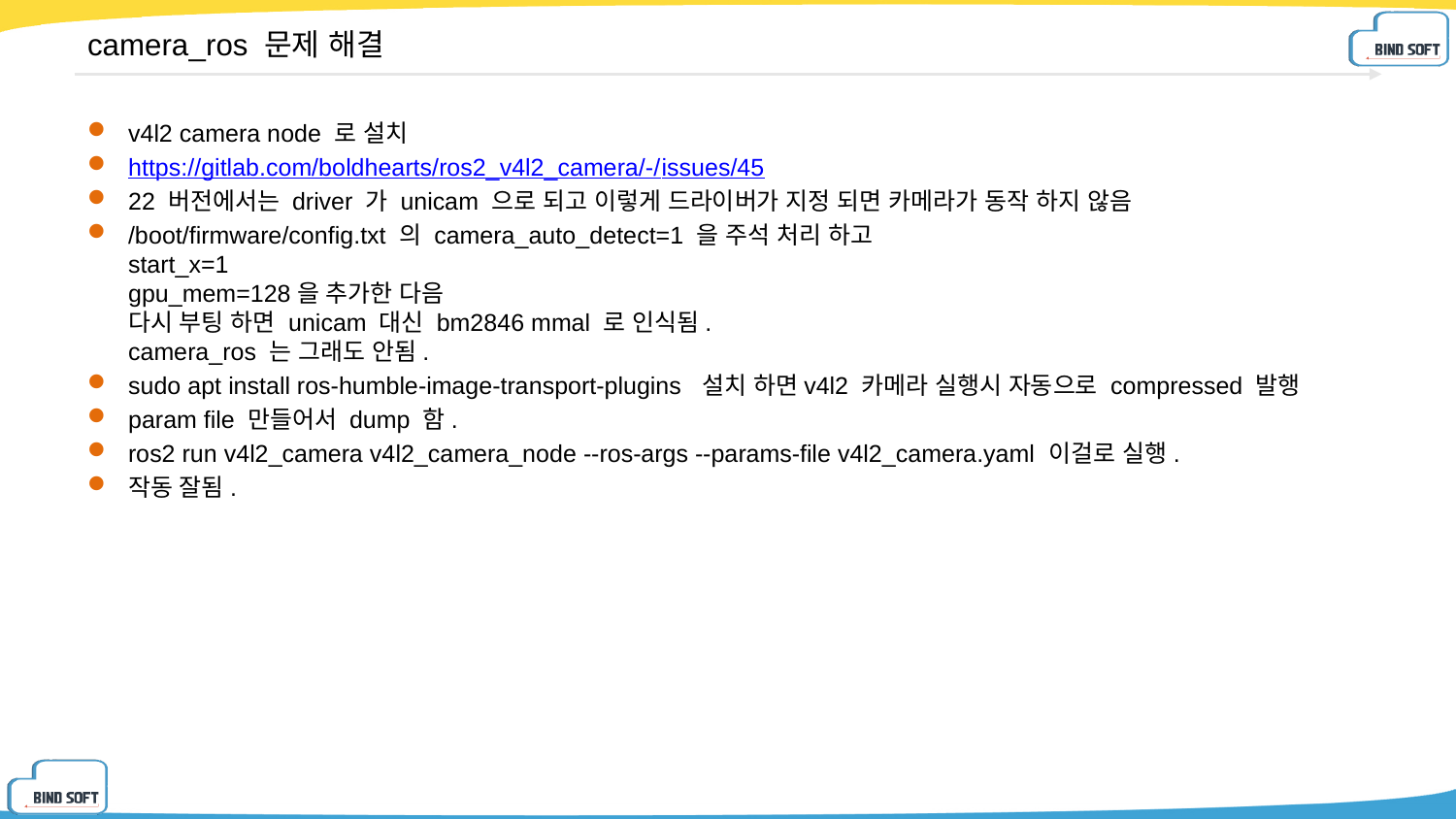

# camera_ros 문제 해결
v4l2 camera node 로 설치
https://gitlab.com/boldhearts/ros2_v4l2_camera/-/issues/45
22 버전에서는 driver 가 unicam 으로 되고 이렇게 드라이버가 지정 되면 카메라가 동작 하지 않음
/boot/firmware/config.txt 의 camera_auto_detect=1 을 주석 처리 하고
start_x=1
gpu_mem=128을 추가한 다음
다시 부팅 하면 unicam 대신 bm2846 mmal 로 인식됨.
camera_ros 는 그래도 안됨.
sudo apt install ros-humble-image-transport-plugins  설치 하면v4l2 카메라 실행시 자동으로 compressed 발행
param file 만들어서 dump 함.
ros2 run v4l2_camera v4l2_camera_node --ros-args --params-file v4l2_camera.yaml 이걸로 실행.
작동 잘됨.